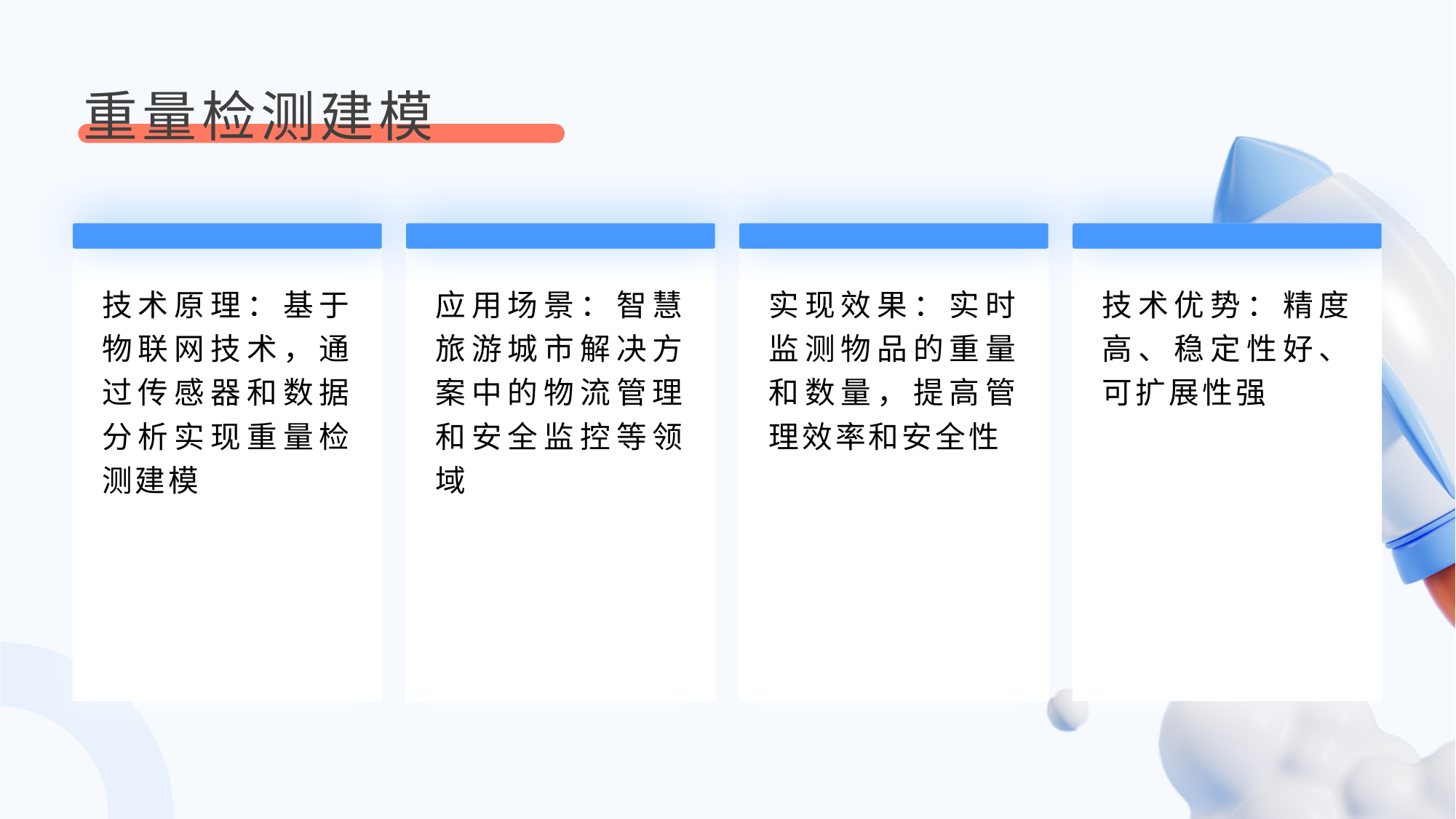

重量检测建模

技术原理：基于物联网技术，通过传感器和数据分析实现重量检测建模
应用场景：智慧旅游城市解决方案中的物流管理和安全监控等领域
实现效果：实时监测物品的重量和数量，提高管理效率和安全性
技术优势：精度高、稳定性好、可扩展性强